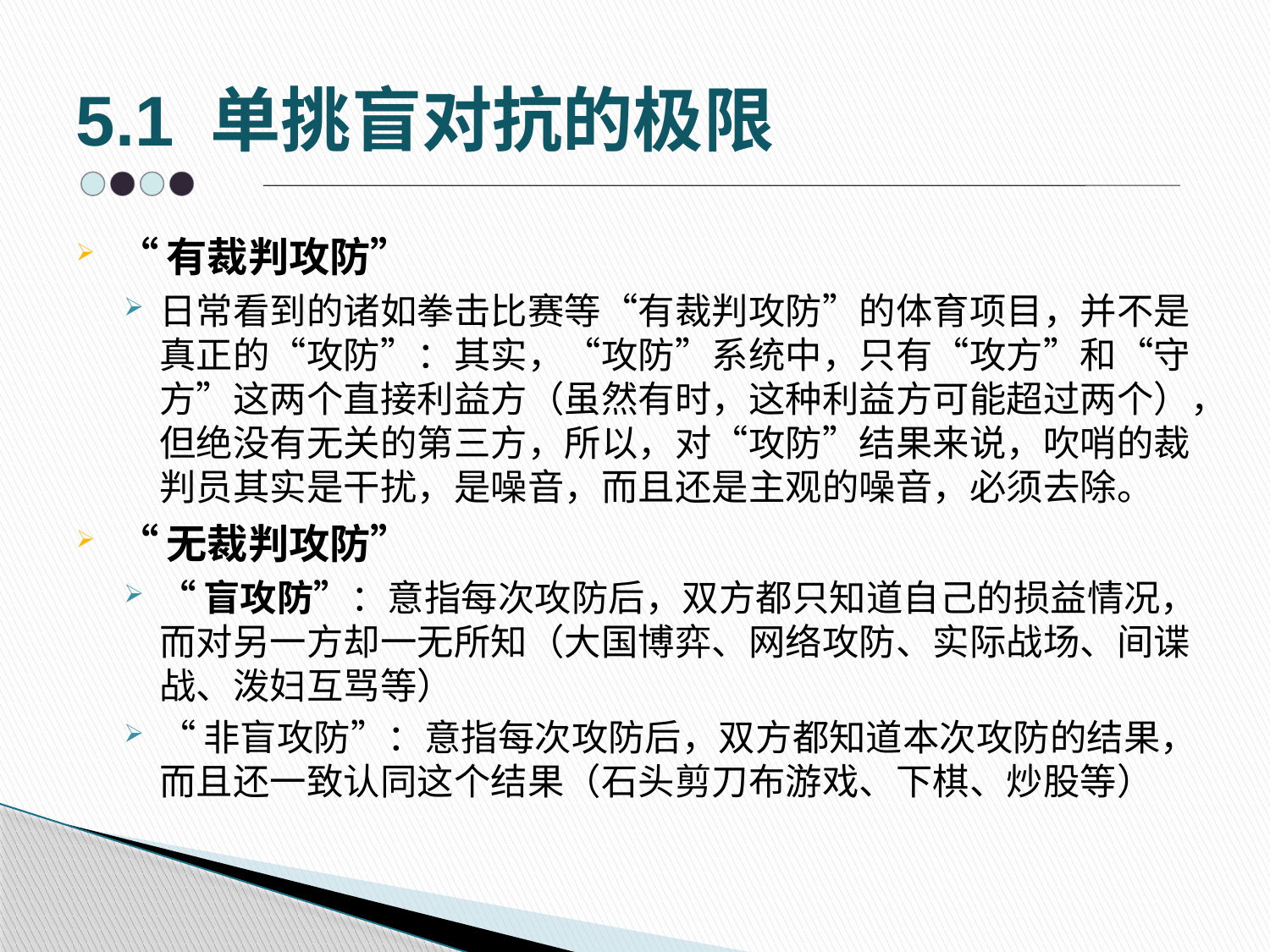

# 5.1 单挑盲对抗的极限

“有裁判攻防”
日常看到的诸如拳击比赛等“有裁判攻防”的体育项目，并不是真正的“攻防”：其实，“攻防”系统中，只有“攻方”和“守方”这两个直接利益方（虽然有时，这种利益方可能超过两个），但绝没有无关的第三方，所以，对“攻防”结果来说，吹哨的裁判员其实是干扰，是噪音，而且还是主观的噪音，必须去除。
“无裁判攻防”
“盲攻防”：意指每次攻防后，双方都只知道自己的损益情况，而对另一方却一无所知（大国博弈、网络攻防、实际战场、间谍战、泼妇互骂等）
“非盲攻防”：意指每次攻防后，双方都知道本次攻防的结果，而且还一致认同这个结果（石头剪刀布游戏、下棋、炒股等）